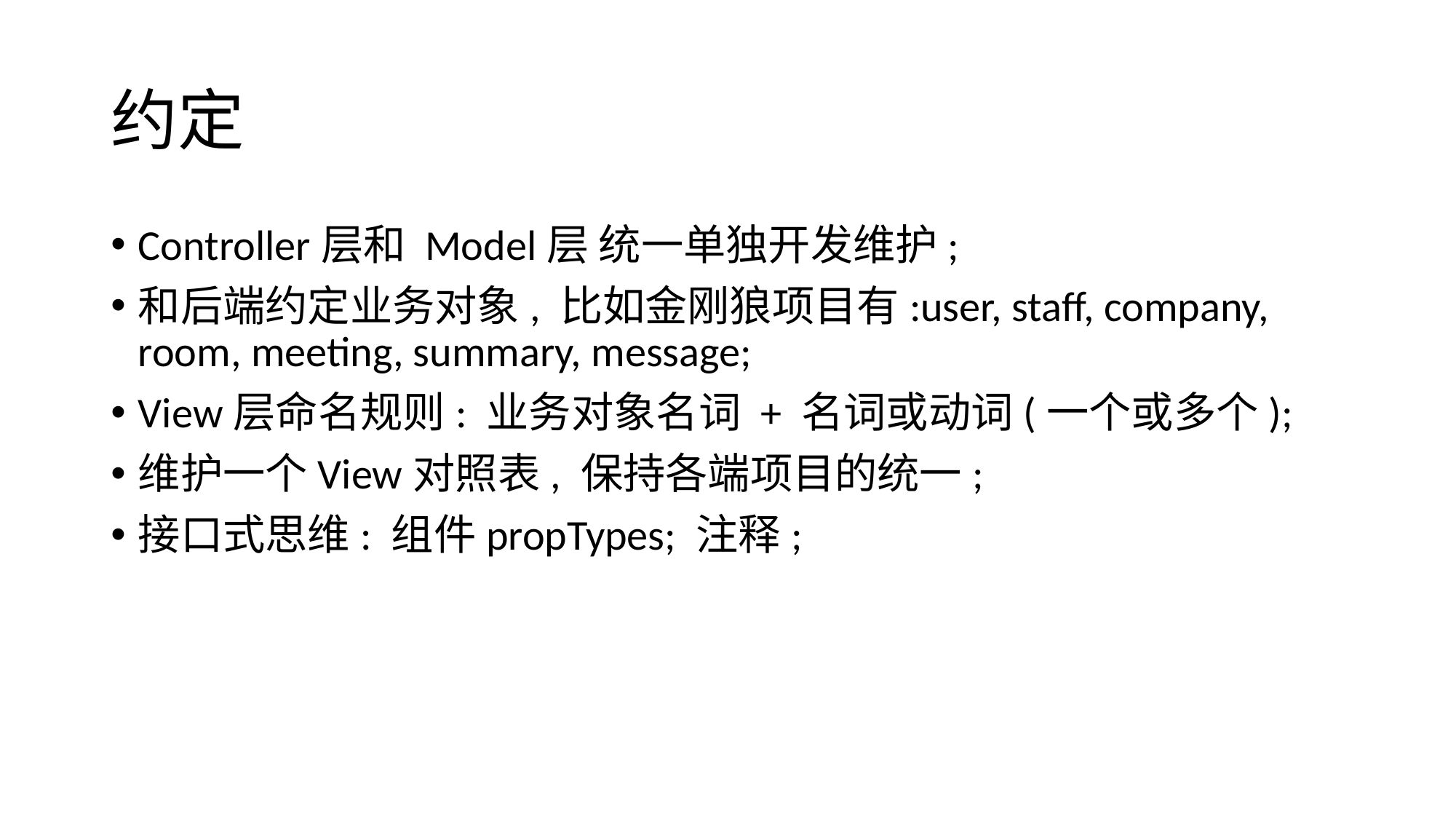

# 约定
Controller层和 Model层 统一单独开发维护;
和后端约定业务对象, 比如金刚狼项目有:user, staff, company, room, meeting, summary, message;
View层命名规则: 业务对象名词 + 名词或动词(一个或多个);
维护一个View对照表, 保持各端项目的统一;
接口式思维: 组件propTypes; 注释;